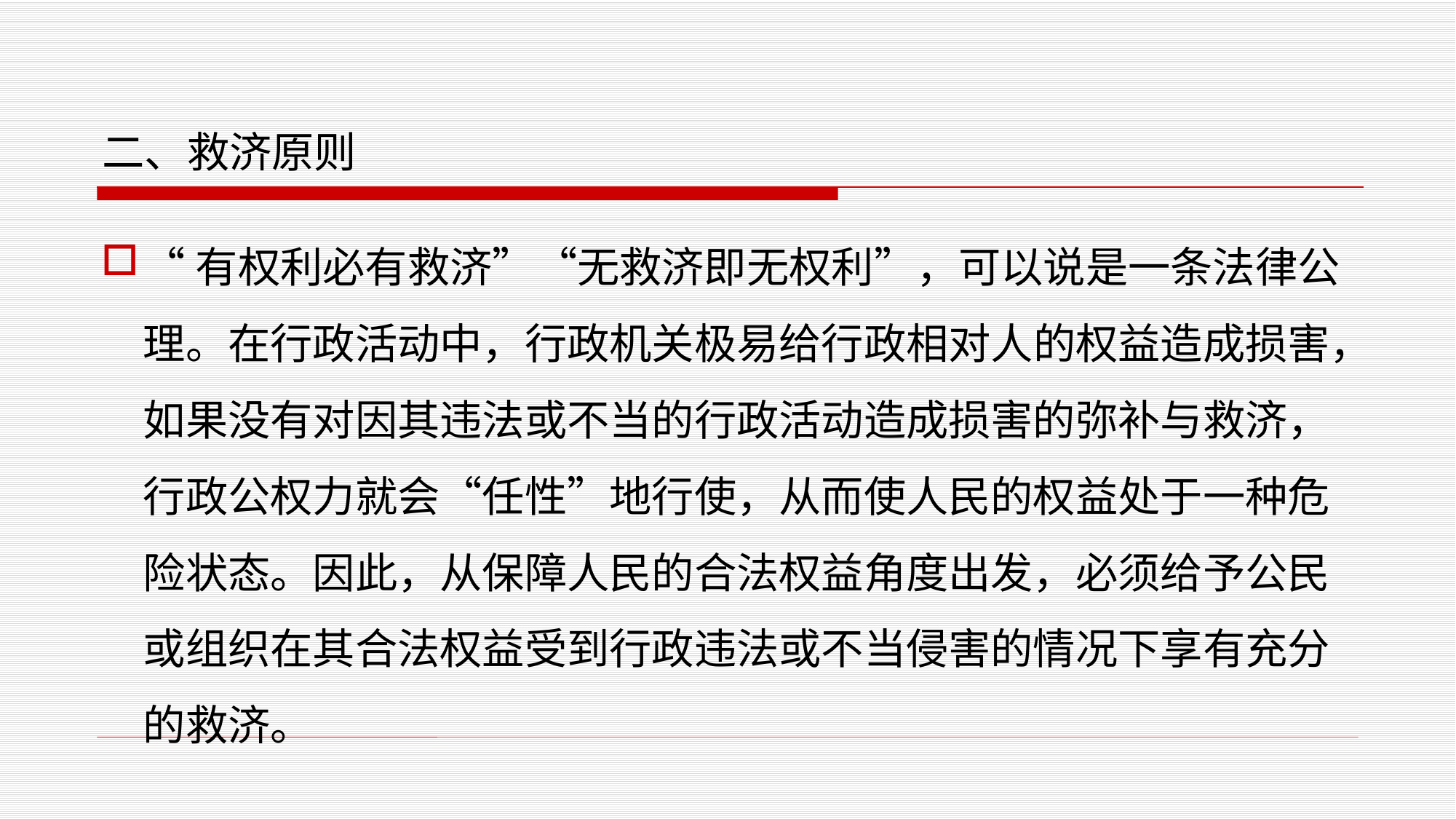

# 二、救济原则
“有权利必有救济”“无救济即无权利”，可以说是一条法律公理。在行政活动中，行政机关极易给行政相对人的权益造成损害，如果没有对因其违法或不当的行政活动造成损害的弥补与救济，行政公权力就会“任性”地行使，从而使人民的权益处于一种危险状态。因此，从保障人民的合法权益角度出发，必须给予公民或组织在其合法权益受到行政违法或不当侵害的情况下享有充分的救济。